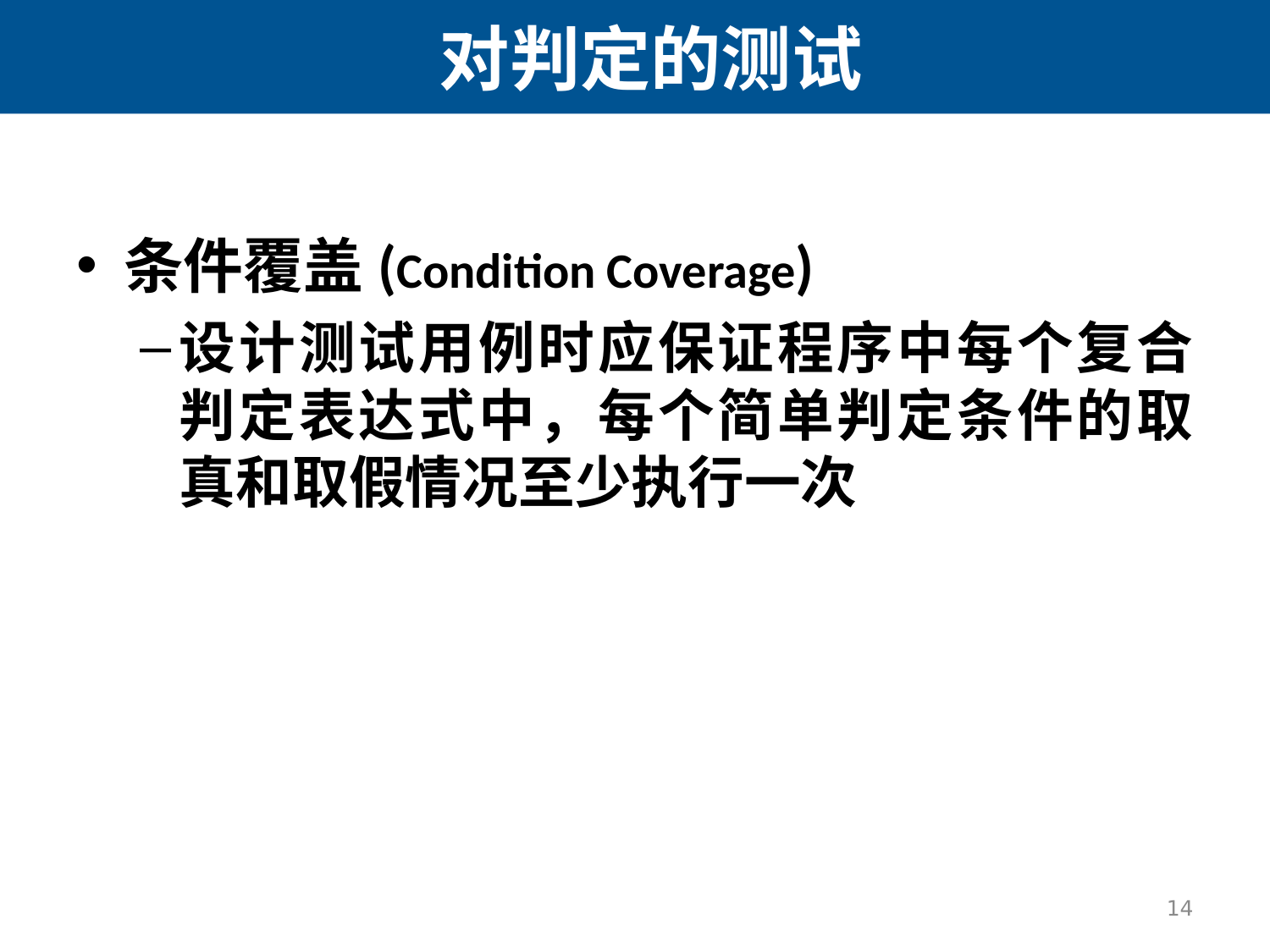

# 对判定的测试
条件覆盖(Condition Coverage)
设计测试用例时应保证程序中每个复合判定表达式中，每个简单判定条件的取真和取假情况至少执行一次
14